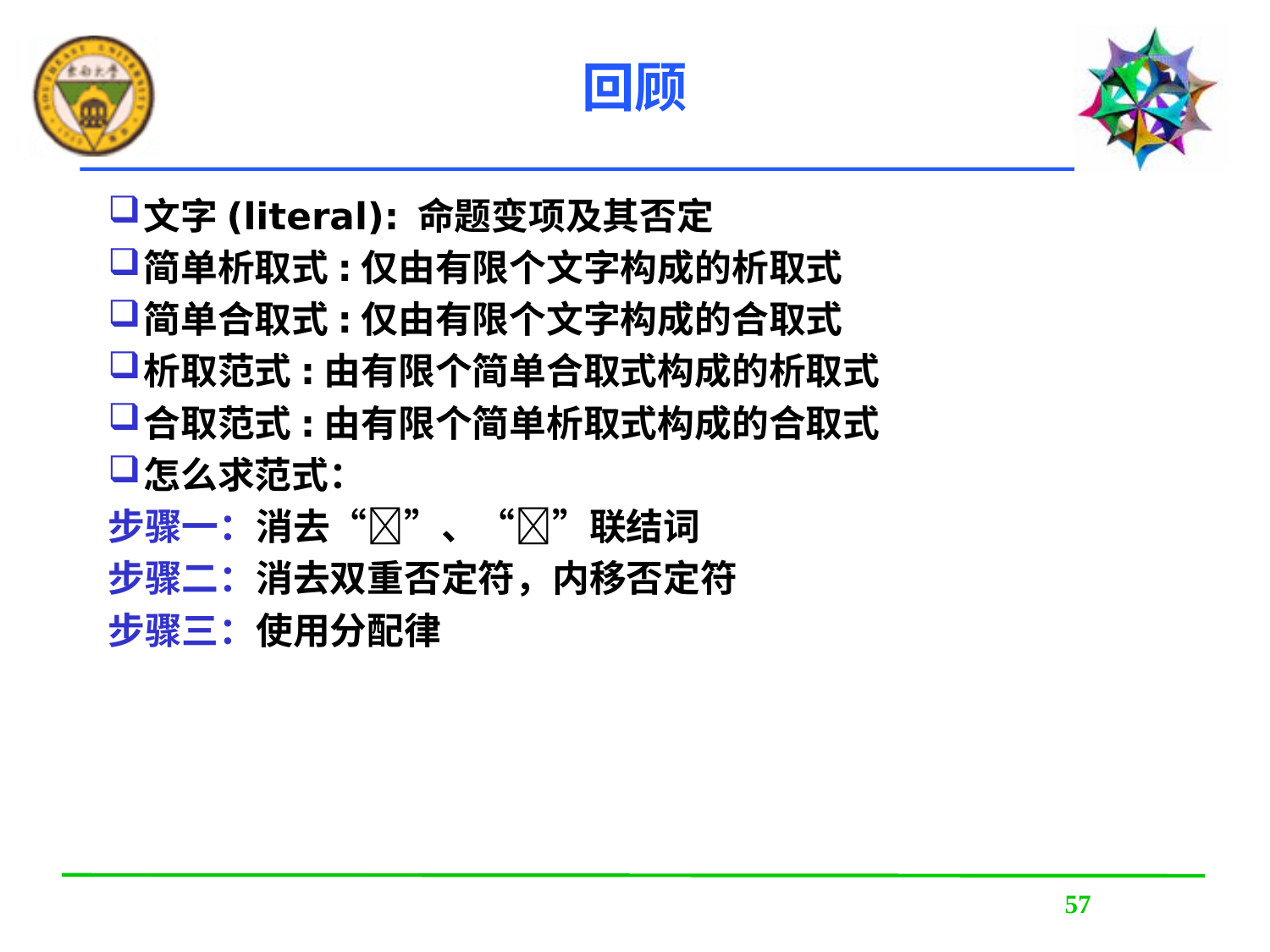

# 回顾
文字(literal): 命题变项及其否定
简单析取式:仅由有限个文字构成的析取式
简单合取式:仅由有限个文字构成的合取式
析取范式:由有限个简单合取式构成的析取式
合取范式:由有限个简单析取式构成的合取式
怎么求范式：
步骤一：消去“→”、“↔”联结词
步骤二：消去双重否定符，内移否定符
步骤三：使用分配律